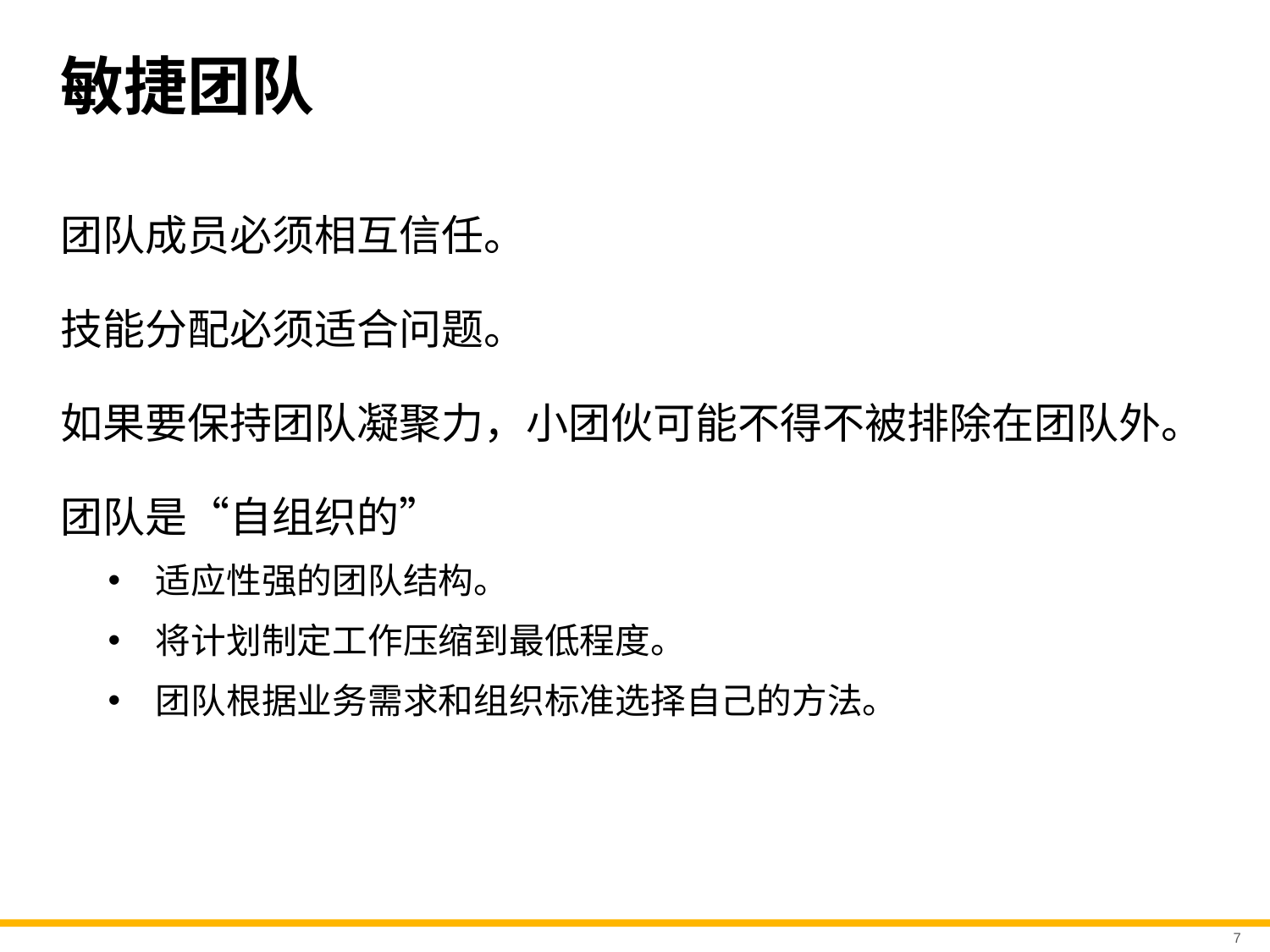

# 敏捷团队
团队成员必须相互信任。
技能分配必须适合问题。
如果要保持团队凝聚力，小团伙可能不得不被排除在团队外。
团队是“自组织的”
适应性强的团队结构。
将计划制定工作压缩到最低程度。
团队根据业务需求和组织标准选择自己的方法。
7